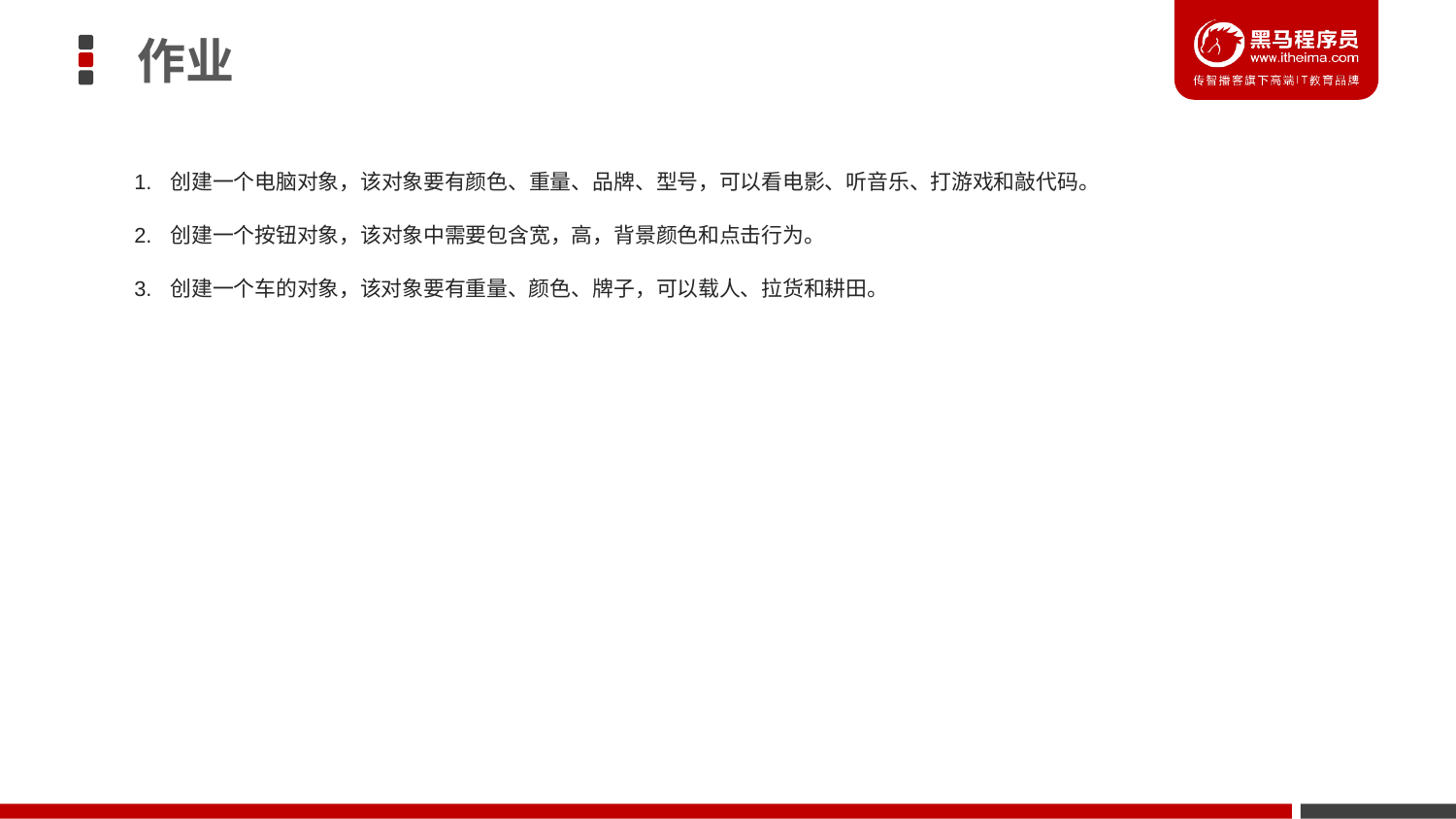

# 作业
创建一个电脑对象，该对象要有颜色、重量、品牌、型号，可以看电影、听音乐、打游戏和敲代码。
创建一个按钮对象，该对象中需要包含宽，高，背景颜色和点击行为。
创建一个车的对象，该对象要有重量、颜色、牌子，可以载人、拉货和耕田。